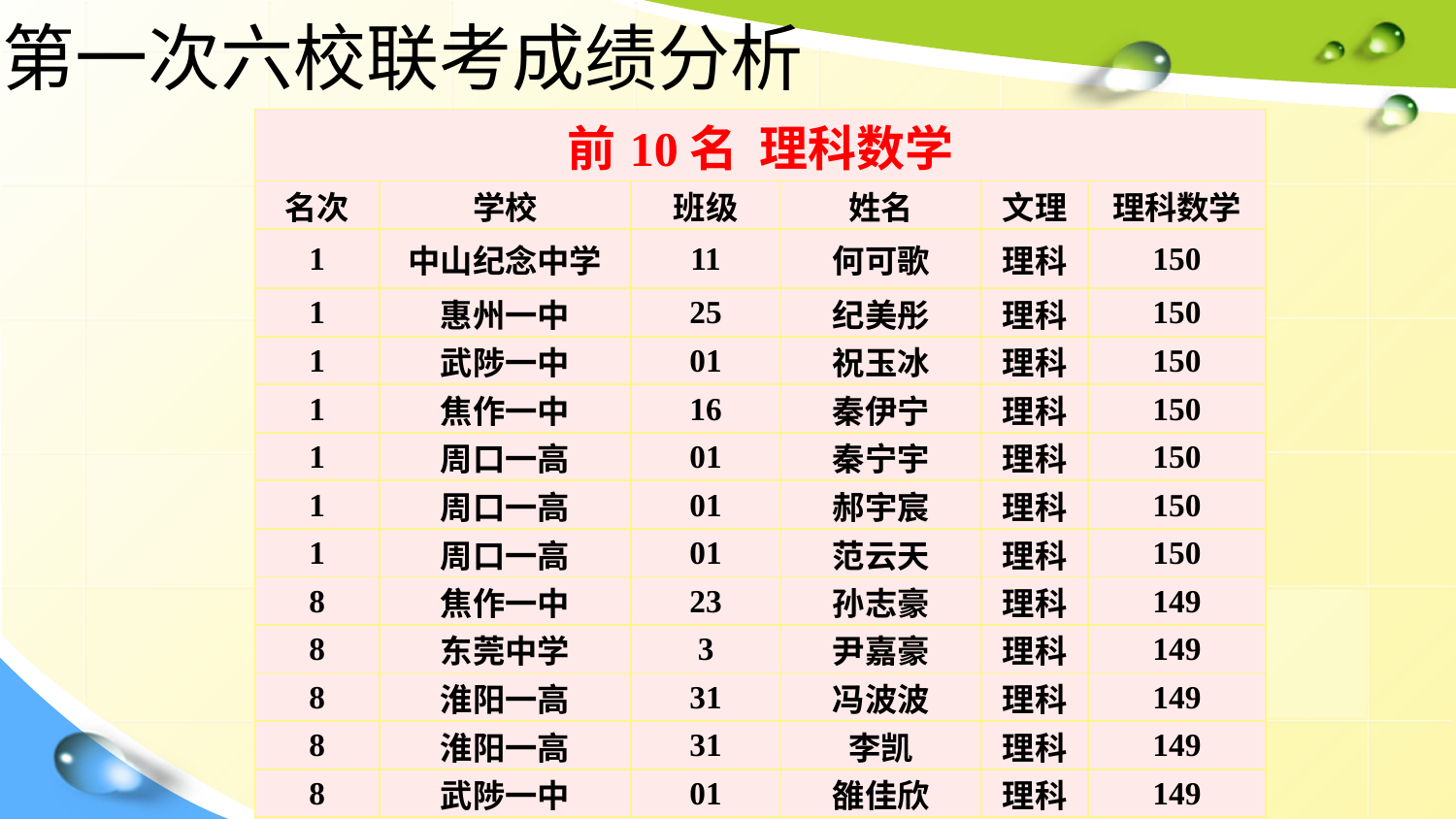

第一次六校联考成绩分析
| 前10名 理科数学 |  |  |  |  |  |
| --- | --- | --- | --- | --- | --- |
| 名次 | 学校 | 班级 | 姓名 | 文理 | 理科数学 |
| 1 | 中山纪念中学 | 11 | 何可歌 | 理科 | 150 |
| 1 | 惠州一中 | 25 | 纪美彤 | 理科 | 150 |
| 1 | 武陟一中 | 01 | 祝玉冰 | 理科 | 150 |
| 1 | 焦作一中 | 16 | 秦伊宁 | 理科 | 150 |
| 1 | 周口一高 | 01 | 秦宁宇 | 理科 | 150 |
| 1 | 周口一高 | 01 | 郝宇宸 | 理科 | 150 |
| 1 | 周口一高 | 01 | 范云天 | 理科 | 150 |
| 8 | 焦作一中 | 23 | 孙志豪 | 理科 | 149 |
| 8 | 东莞中学 | 3 | 尹嘉豪 | 理科 | 149 |
| 8 | 淮阳一高 | 31 | 冯波波 | 理科 | 149 |
| 8 | 淮阳一高 | 31 | 李凯 | 理科 | 149 |
| 8 | 武陟一中 | 01 | 雒佳欣 | 理科 | 149 |
| 8 | 鹿邑一高 | 43 | 杨奥威 | 理科 | 149 |
| 8 | 广州市第二中学 | 4 | 尹思乐 | 理科 | 149 |